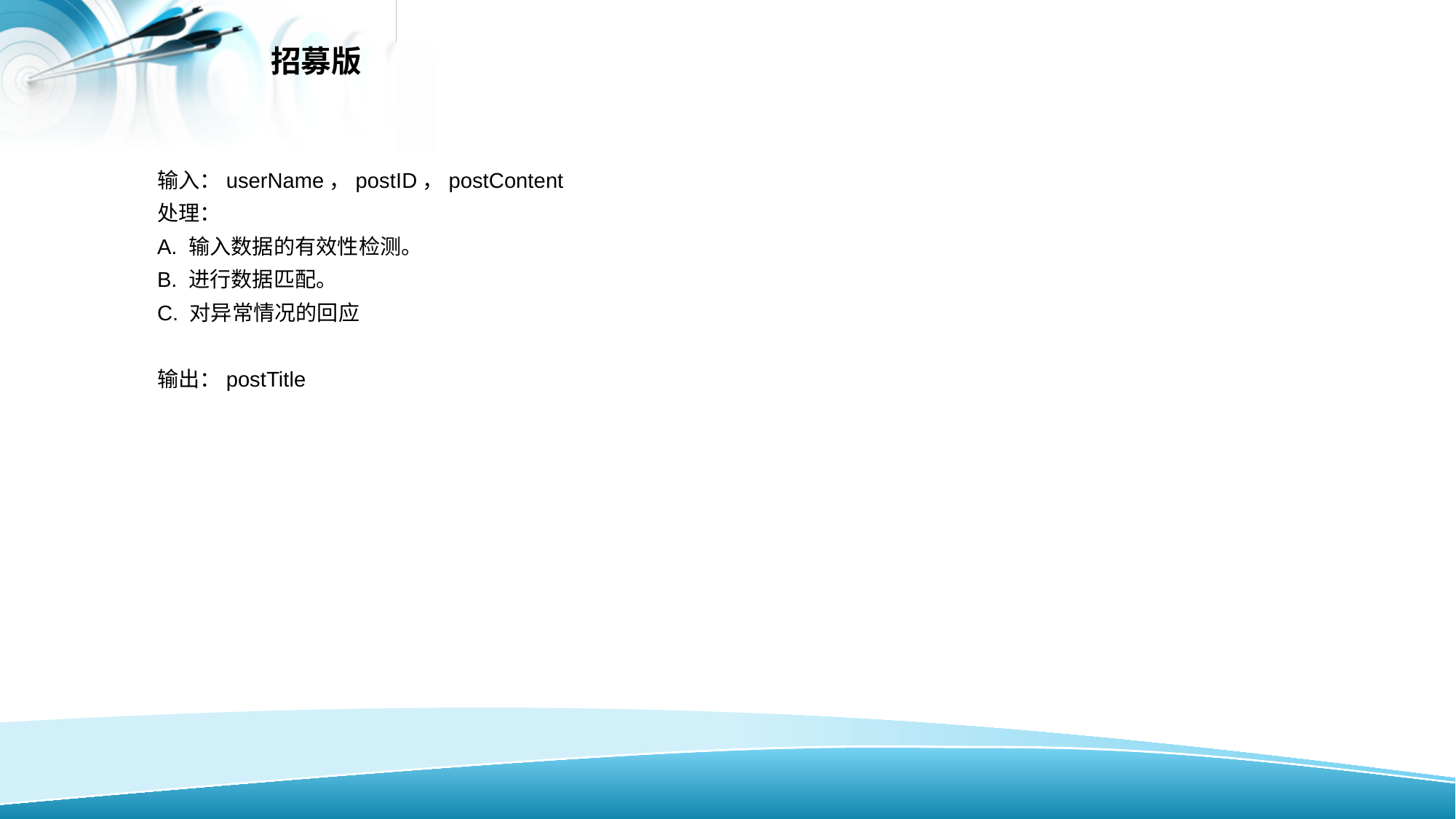

延迟符
 招募版
输入：userName，postID，postContent
处理：
A. 输入数据的有效性检测。
B. 进行数据匹配。
C. 对异常情况的回应

输出：postTitle